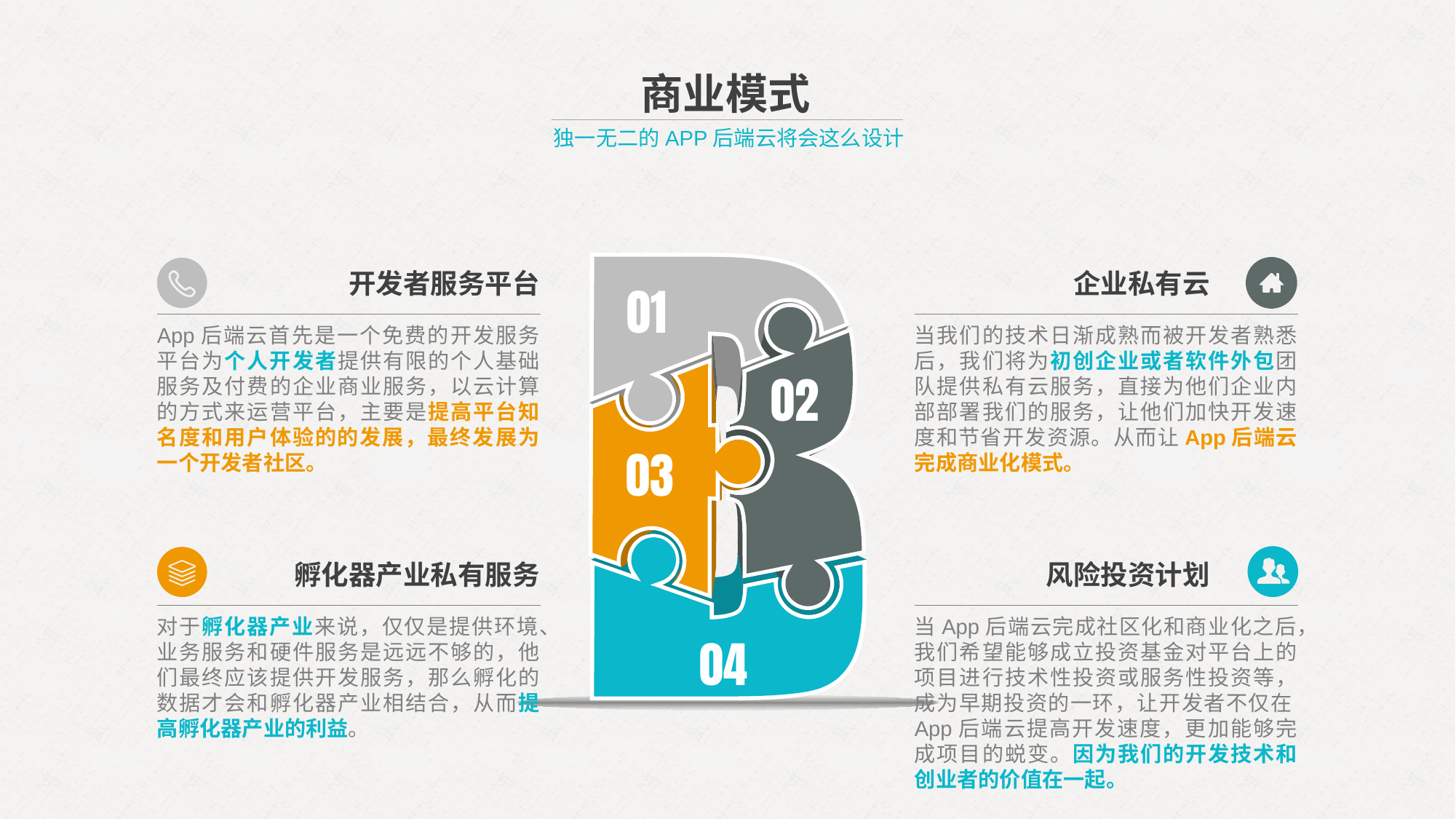

商业模式
独一无二的APP后端云将会这么设计

01

0

02

03

04

开发者服务平台
企业私有云
App后端云首先是一个免费的开发服务平台为个人开发者提供有限的个人基础服务及付费的企业商业服务，以云计算的方式来运营平台，主要是提高平台知名度和用户体验的的发展，最终发展为一个开发者社区。
当我们的技术日渐成熟而被开发者熟悉后，我们将为初创企业或者软件外包团队提供私有云服务，直接为他们企业内部部署我们的服务，让他们加快开发速度和节省开发资源。从而让App后端云完成商业化模式。

孵化器产业私有服务
风险投资计划
对于孵化器产业来说，仅仅是提供环境、业务服务和硬件服务是远远不够的，他们最终应该提供开发服务，那么孵化的数据才会和孵化器产业相结合，从而提高孵化器产业的利益。
当App后端云完成社区化和商业化之后，我们希望能够成立投资基金对平台上的项目进行技术性投资或服务性投资等，成为早期投资的一环，让开发者不仅在App后端云提高开发速度，更加能够完成项目的蜕变。因为我们的开发技术和创业者的价值在一起。